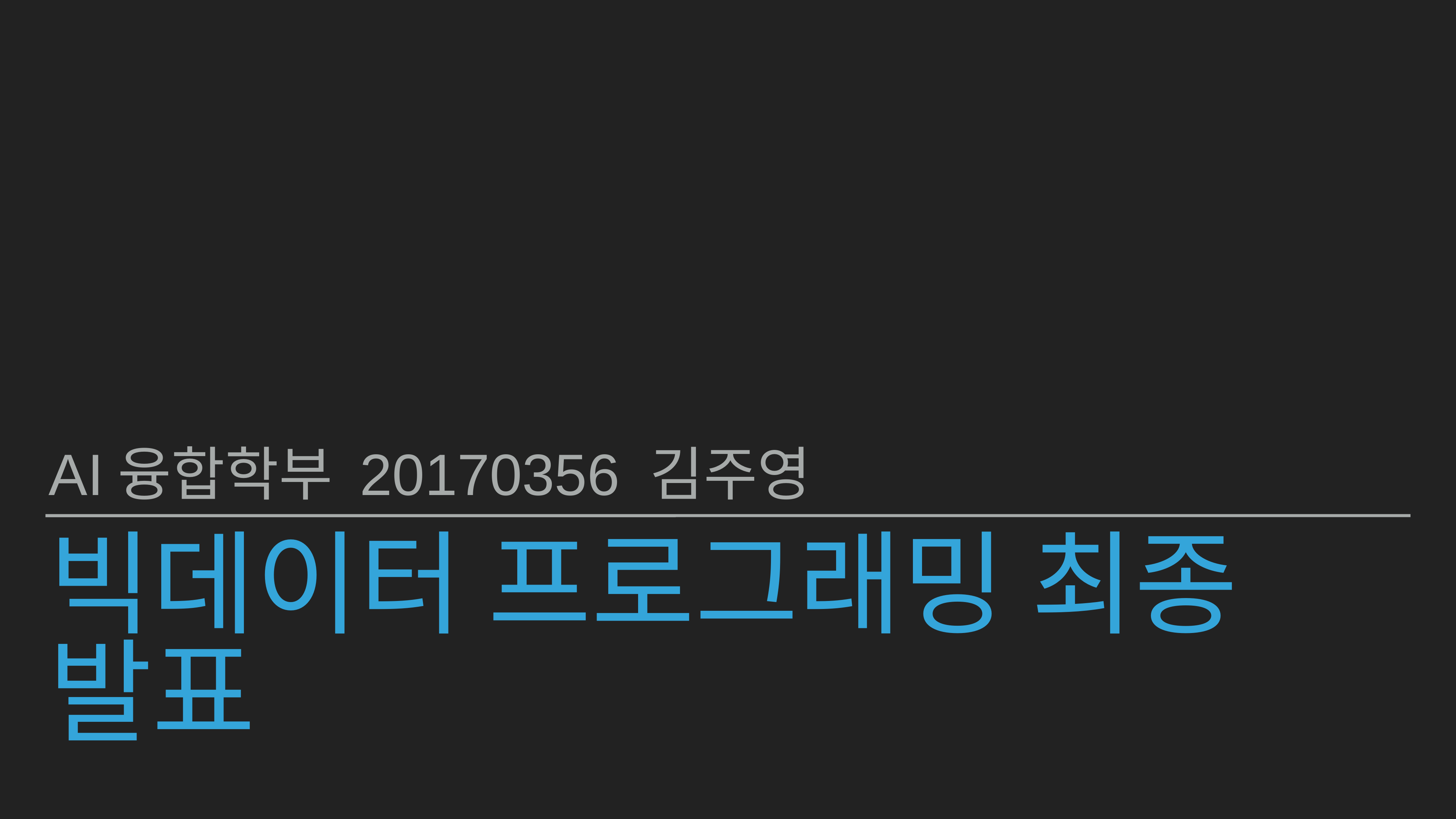

AI융합학부 20170356 김주영
# 빅데이터 프로그래밍 최종 발표